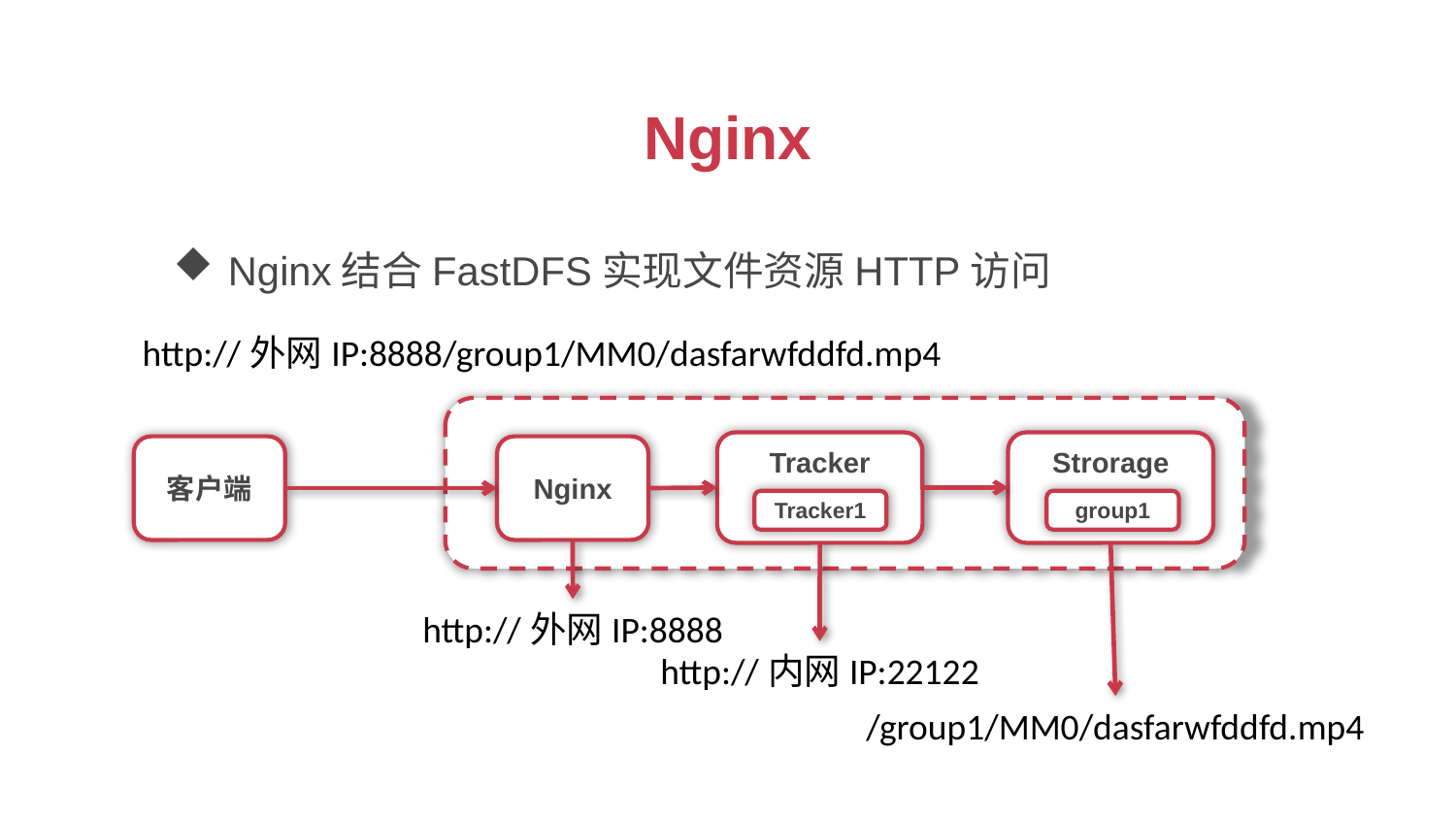

Nginx
Nginx结合FastDFS实现文件资源HTTP访问
http://外网IP:8888/group1/MM0/dasfarwfddfd.mp4

Tracker
Strorage
客户端
Nginx
Tracker1
group1
http://外网IP:8888
http://内网IP:22122
/group1/MM0/dasfarwfddfd.mp4